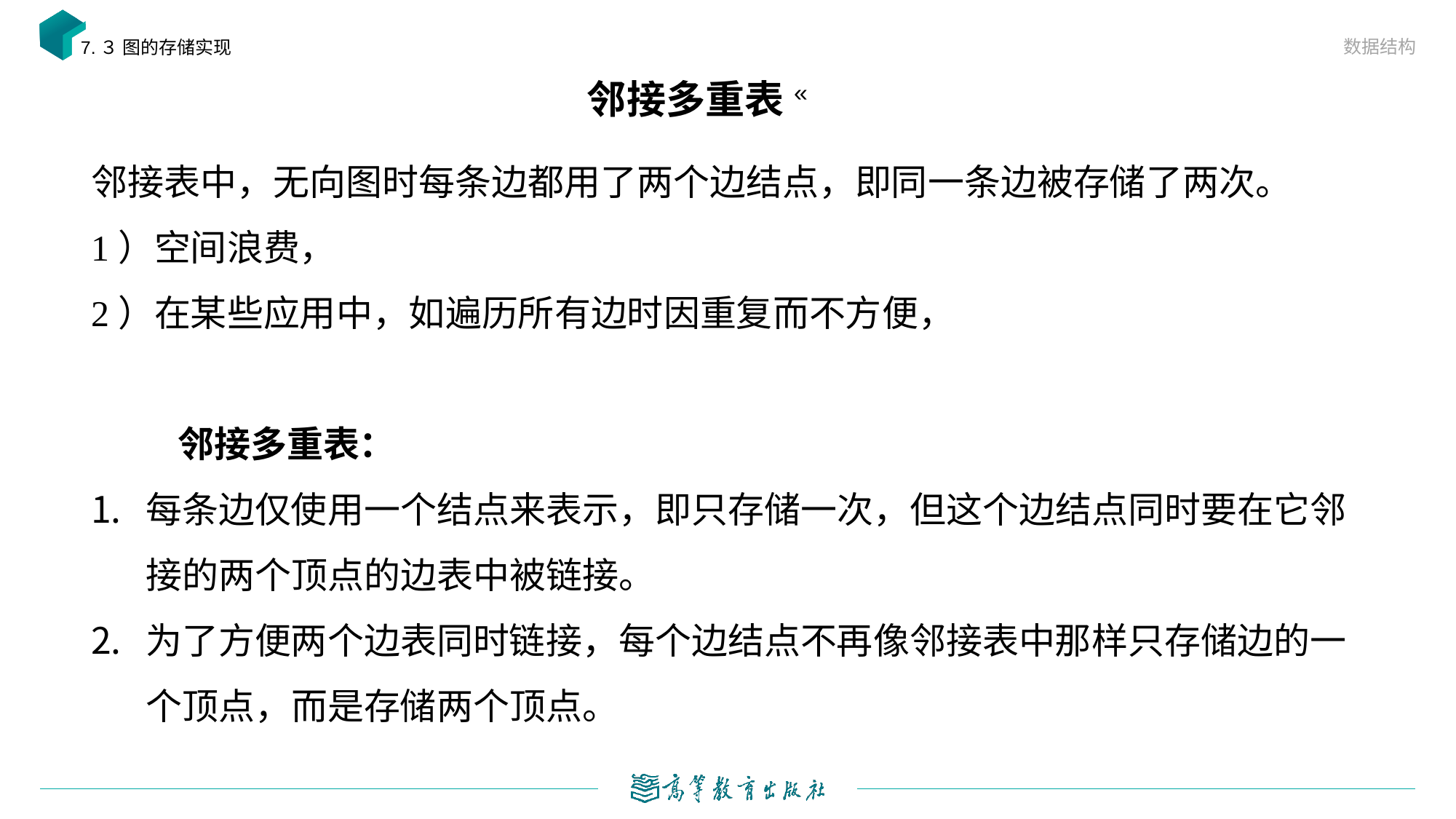

数据结构
7.３ 图的存储实现
# 邻接多重表«
邻接表中，无向图时每条边都用了两个边结点，即同一条边被存储了两次。
1）空间浪费，
2）在某些应用中，如遍历所有边时因重复而不方便，

邻接多重表：
每条边仅使用一个结点来表示，即只存储一次，但这个边结点同时要在它邻接的两个顶点的边表中被链接。
为了方便两个边表同时链接，每个边结点不再像邻接表中那样只存储边的一个顶点，而是存储两个顶点。